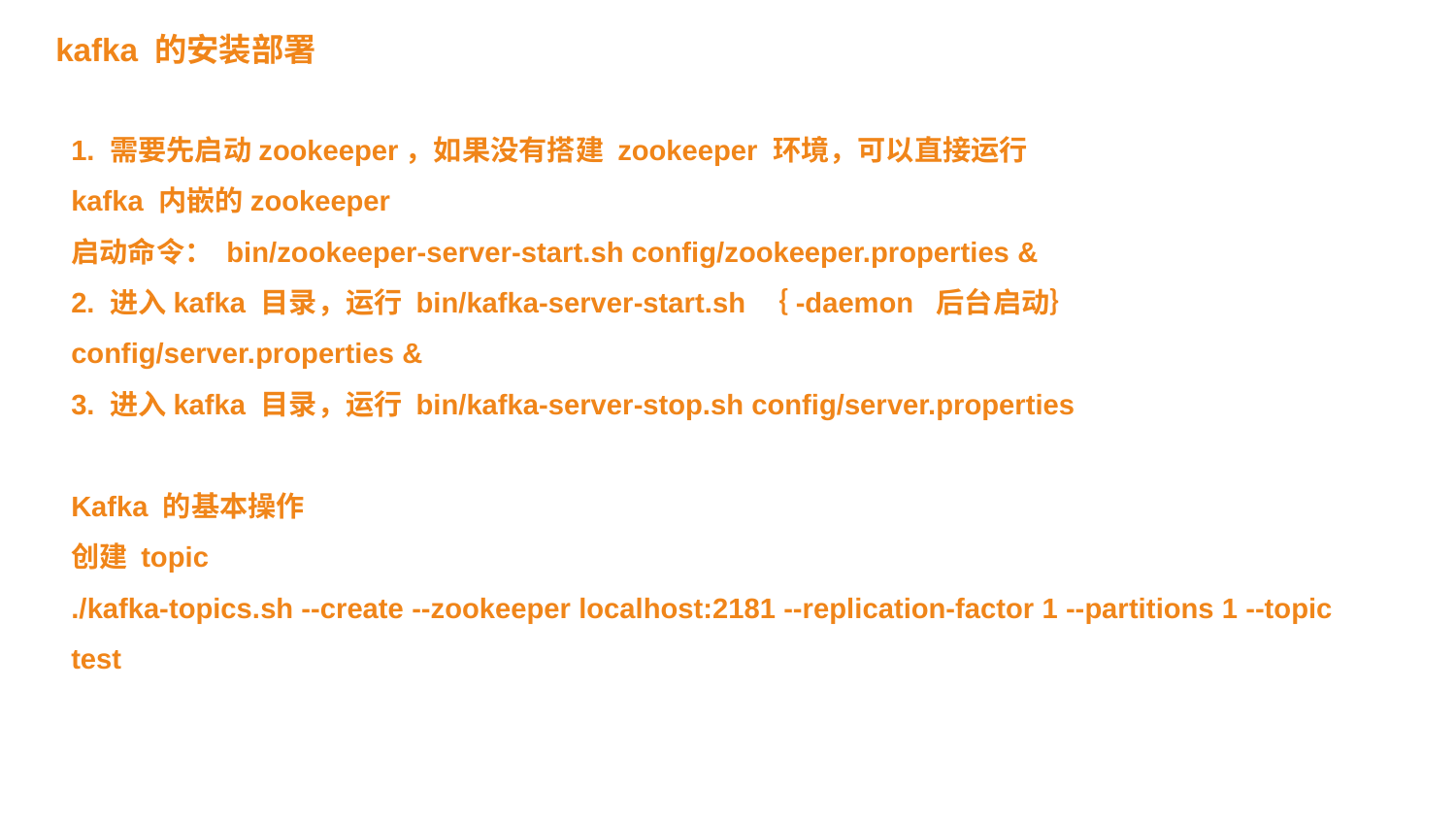

kafka 的安装部署
1. 需要先启动zookeeper，如果没有搭建 zookeeper 环境，可以直接运行
kafka 内嵌的zookeeper
启动命令： bin/zookeeper-server-start.sh config/zookeeper.properties &
2. 进入kafka 目录，运行 bin/kafka-server-start.sh ｛-daemon  后台启动｝
config/server.properties &
3. 进入kafka 目录，运行 bin/kafka-server-stop.sh config/server.properties

Kafka 的基本操作
创建 topic
./kafka-topics.sh --create --zookeeper localhost:2181 --replication-factor 1 --partitions 1 --topic test